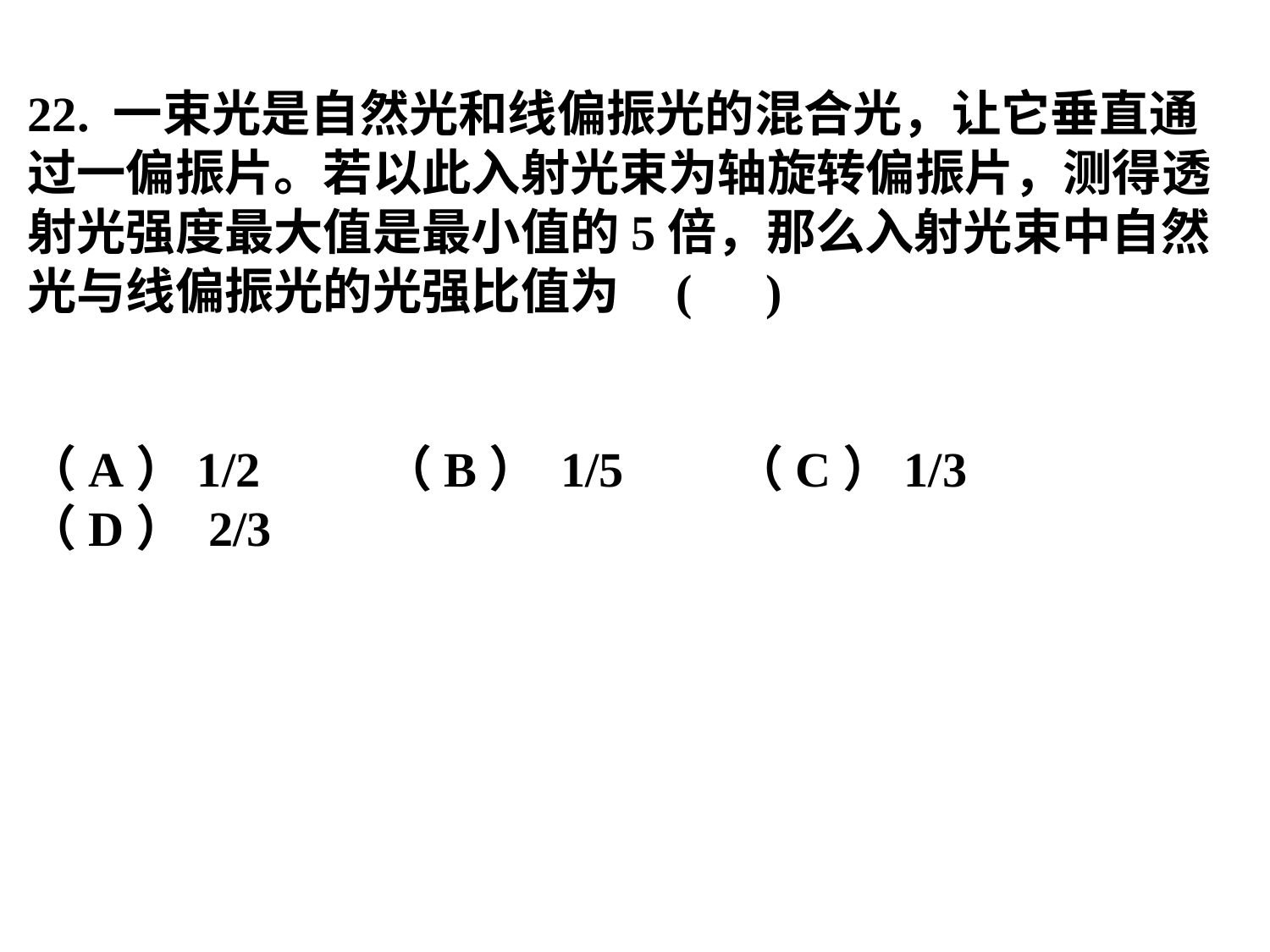

22. 一束光是自然光和线偏振光的混合光，让它垂直通过一偏振片。若以此入射光束为轴旋转偏振片，测得透射光强度最大值是最小值的5倍，那么入射光束中自然光与线偏振光的光强比值为    (      )

（A）1/2         （B） 1/5        （C）1/3         （D） 2/3